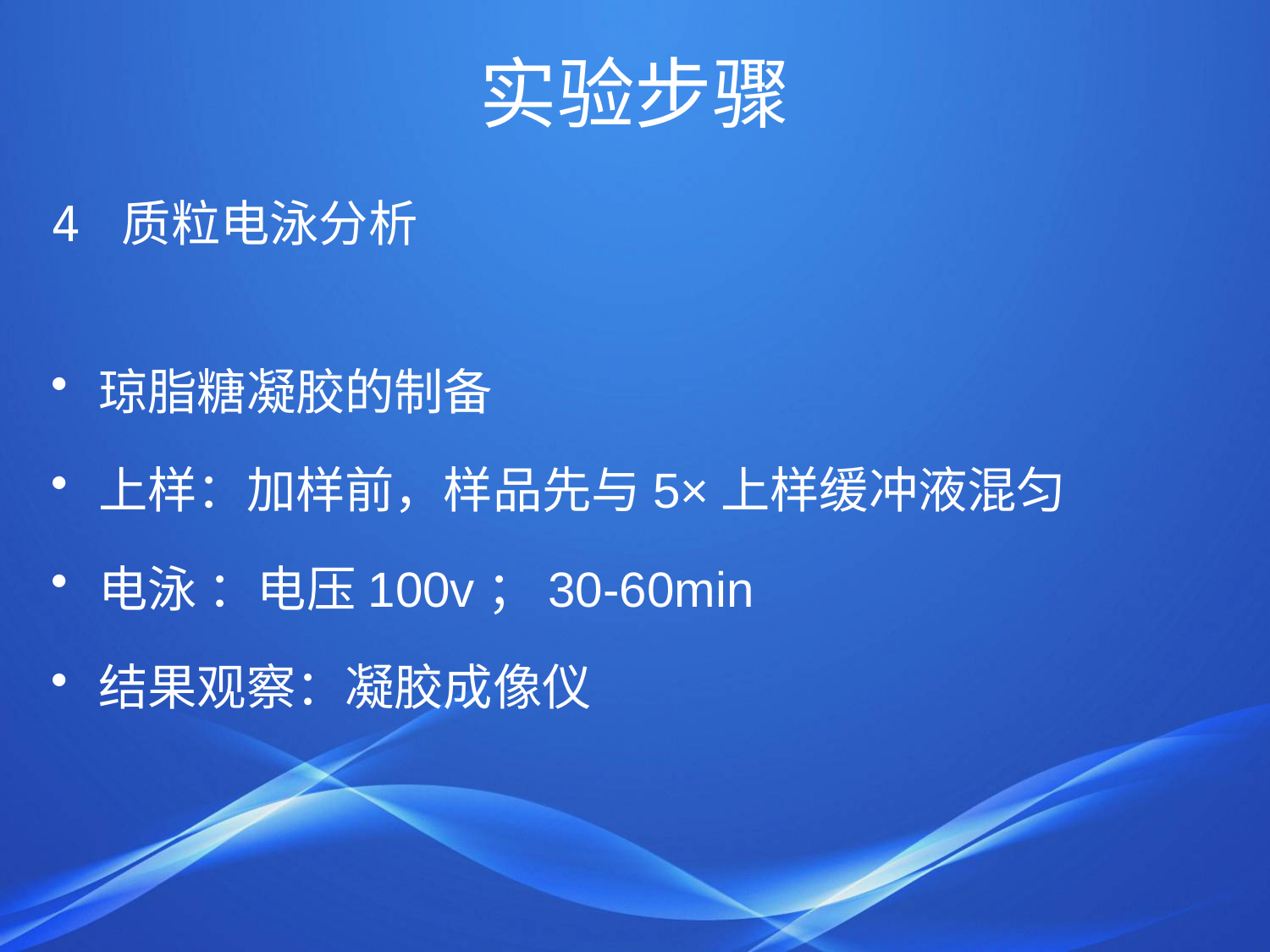

# 实验步骤
4 质粒电泳分析

琼脂糖凝胶的制备
上样：加样前，样品先与5×上样缓冲液混匀
电泳 ：电压100v；30-60min
结果观察：凝胶成像仪